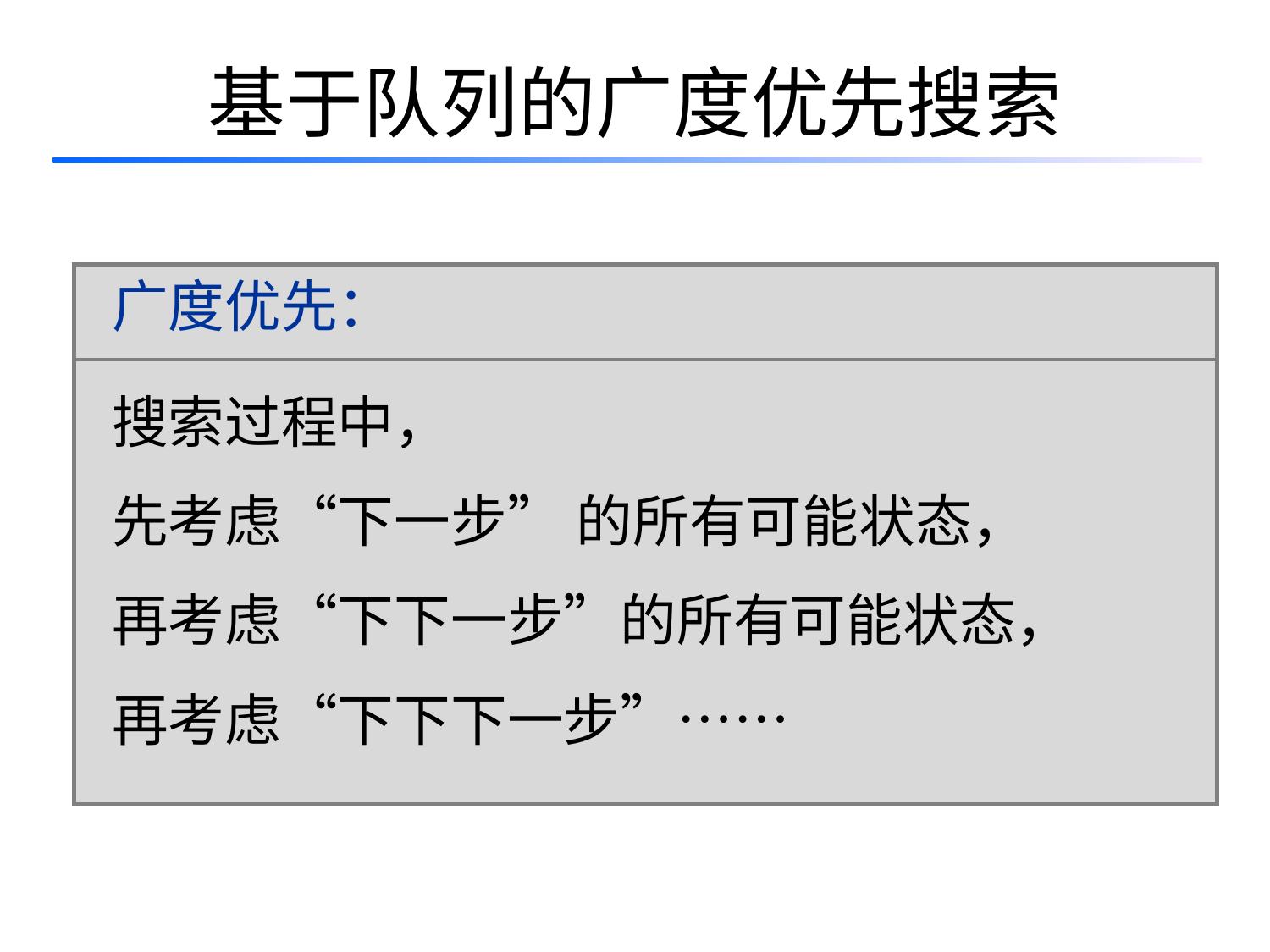

# 基于队列的广度优先搜索

广度优先：
搜索过程中，
先考虑“下一步” 的所有可能状态，
再考虑“下下一步”的所有可能状态，
再考虑“下下下一步”……